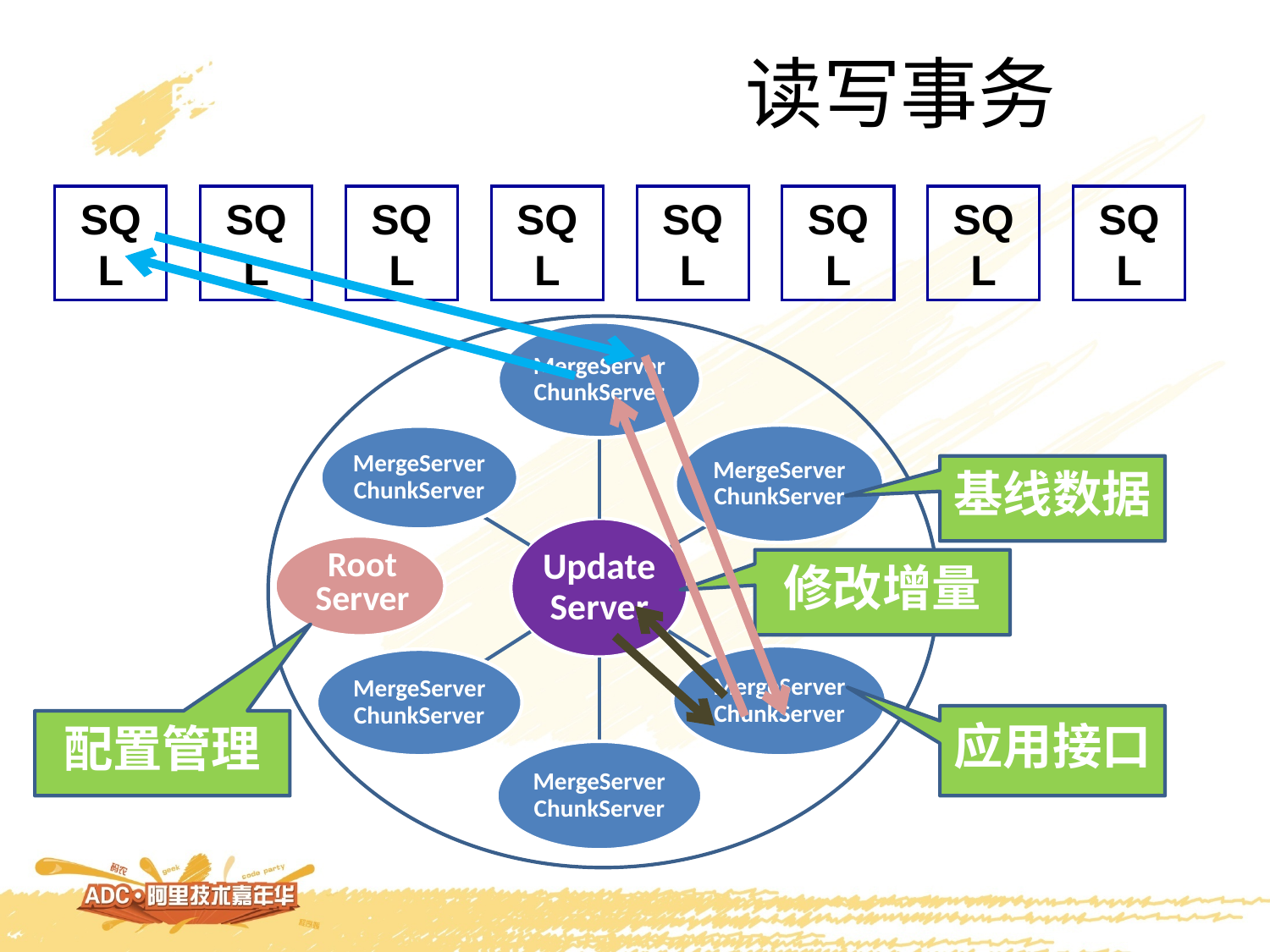

读写事务
SQL
SQL
SQL
SQL
SQL
SQL
SQL
SQL
Update
Server

MergeServer
ChunkServer

MergeServer
ChunkServer

MergeServer
ChunkServer

MergeServer
ChunkServer

MergeServer
ChunkServer

MergeServer
ChunkServer

基线数据

Root
Server
修改增量
应用接口
配置管理